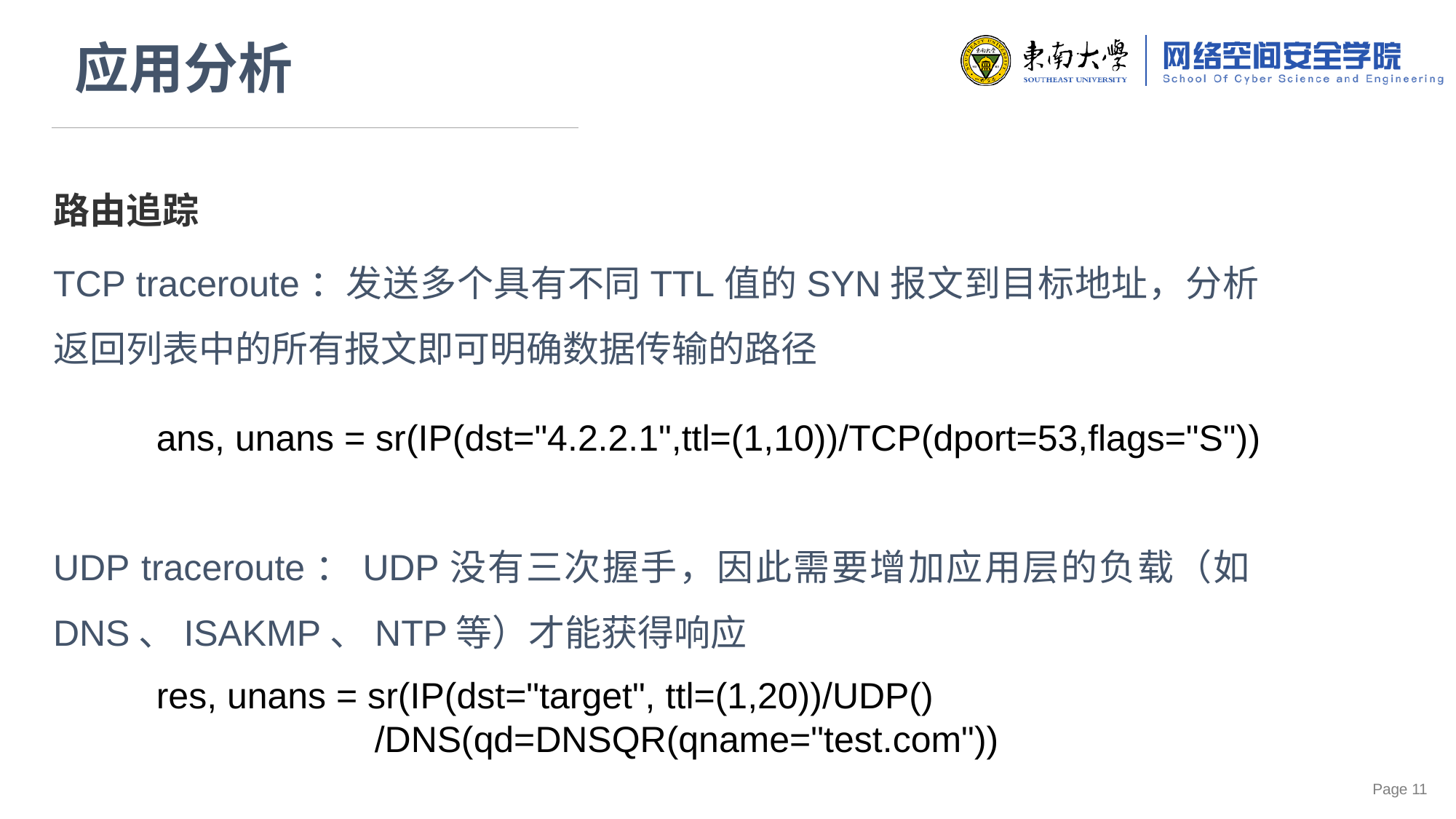

应用分析
路由追踪
TCP traceroute：发送多个具有不同TTL值的SYN报文到目标地址，分析返回列表中的所有报文即可明确数据传输的路径

UDP traceroute：UDP没有三次握手，因此需要增加应用层的负载（如DNS、ISAKMP、NTP等）才能获得响应
ans, unans = sr(IP(dst="4.2.2.1",ttl=(1,10))/TCP(dport=53,flags="S"))
res, unans = sr(IP(dst="target", ttl=(1,20))/UDP()
		/DNS(qd=DNSQR(qname="test.com"))